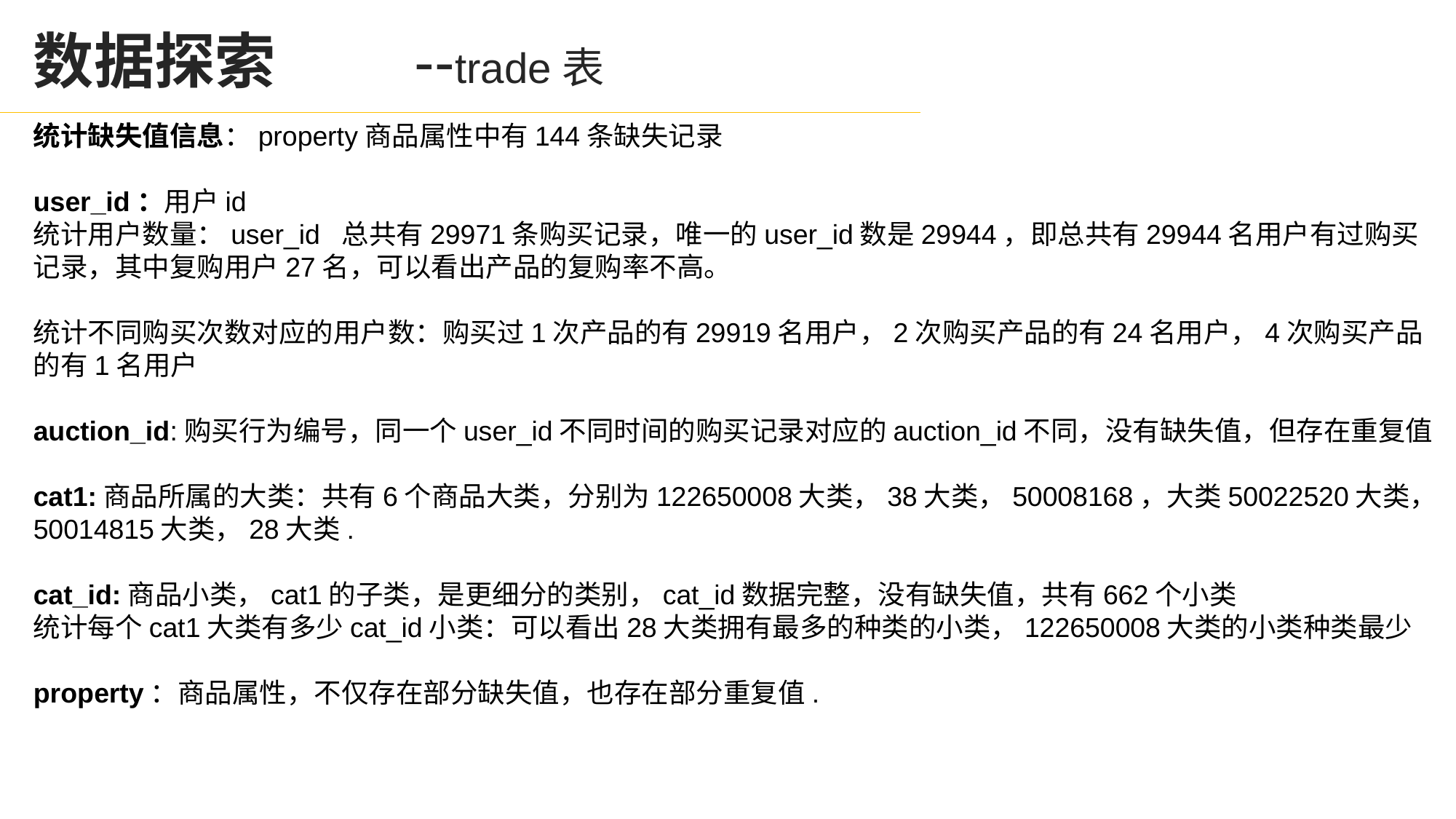

数据探索         --trade表
统计缺失值信息：property商品属性中有144条缺失记录

user_id：用户id
统计用户数量：user_id  总共有29971条购买记录，唯一的user_id数是29944，即总共有29944名用户有过购买记录，其中复购用户27名，可以看出产品的复购率不高。

统计不同购买次数对应的用户数：购买过1次产品的有29919名用户，2次购买产品的有24名用户，4次购买产品的有1名用户

auction_id:购买行为编号，同一个user_id不同时间的购买记录对应的auction_id不同，没有缺失值，但存在重复值

cat1:商品所属的大类：共有6个商品大类，分别为122650008大类，38大类，50008168，大类50022520大类，50014815大类，28大类.

cat_id:商品小类，cat1的子类，是更细分的类别，cat_id数据完整，没有缺失值，共有662个小类
统计每个cat1大类有多少cat_id小类：可以看出28大类拥有最多的种类的小类，122650008大类的小类种类最少

property：商品属性，不仅存在部分缺失值，也存在部分重复值.